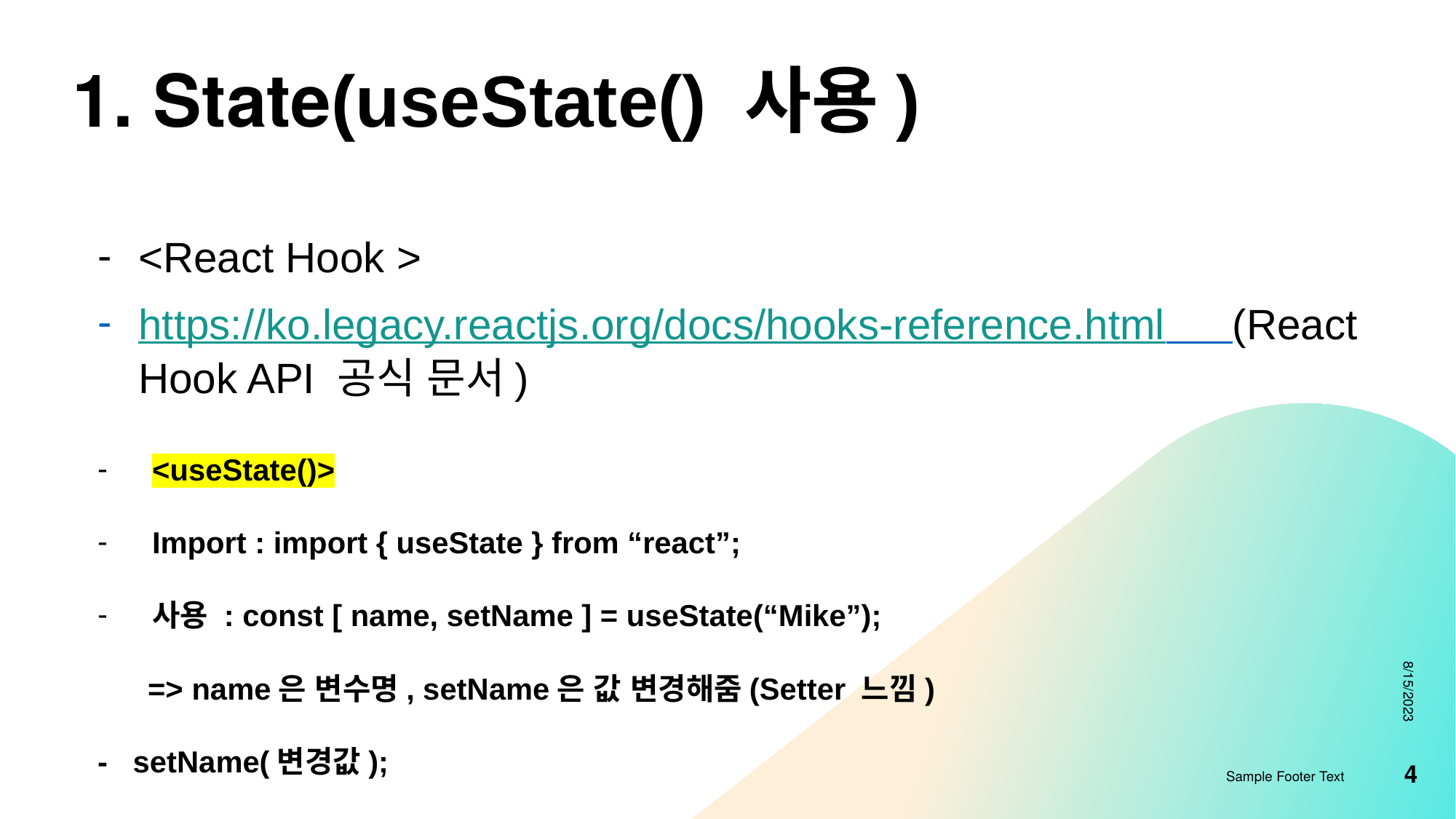

# 1. State(useState() 사용)
<React Hook >
https://ko.legacy.reactjs.org/docs/hooks-reference.html    (React Hook API 공식 문서)
<useState()>
Import : import { useState } from “react”;
사용 : const [ name, setName ] = useState(“Mike”);
      => name은 변수명, setName은 값 변경해줌(Setter 느낌)
-   setName(변경값);
8/15/2023
Sample Footer Text
4